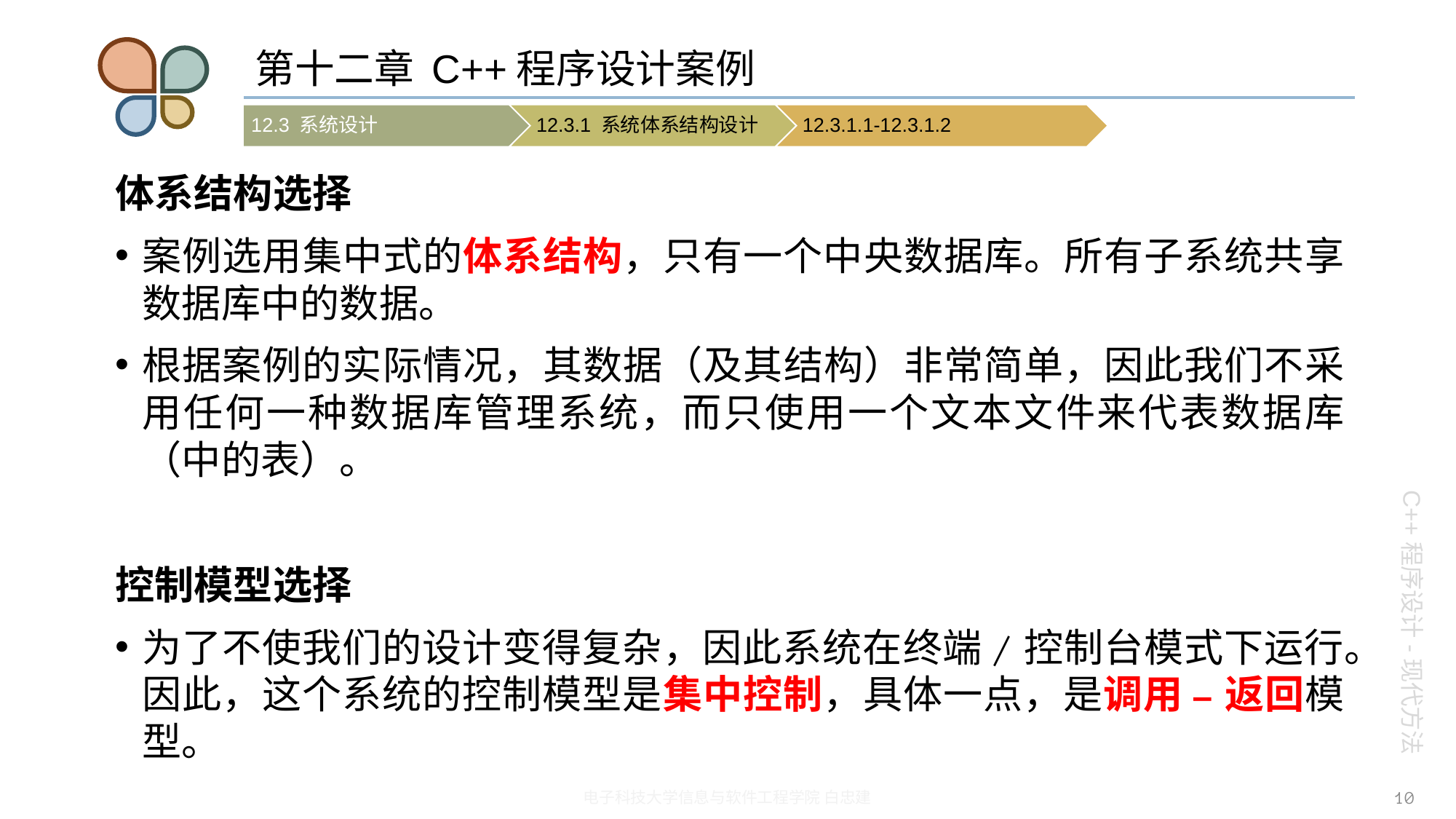

# 第十二章 C++程序设计案例
12.3 系统设计
12.3.1 系统体系结构设计
12.3.1.1-12.3.1.2
体系结构选择
案例选用集中式的体系结构，只有一个中央数据库。所有子系统共享数据库中的数据。
根据案例的实际情况，其数据（及其结构）非常简单，因此我们不采用任何一种数据库管理系统，而只使用一个文本文件来代表数据库（中的表）。

控制模型选择
为了不使我们的设计变得复杂，因此系统在终端/控制台模式下运行。因此，这个系统的控制模型是集中控制，具体一点，是调用-返回模型。
10